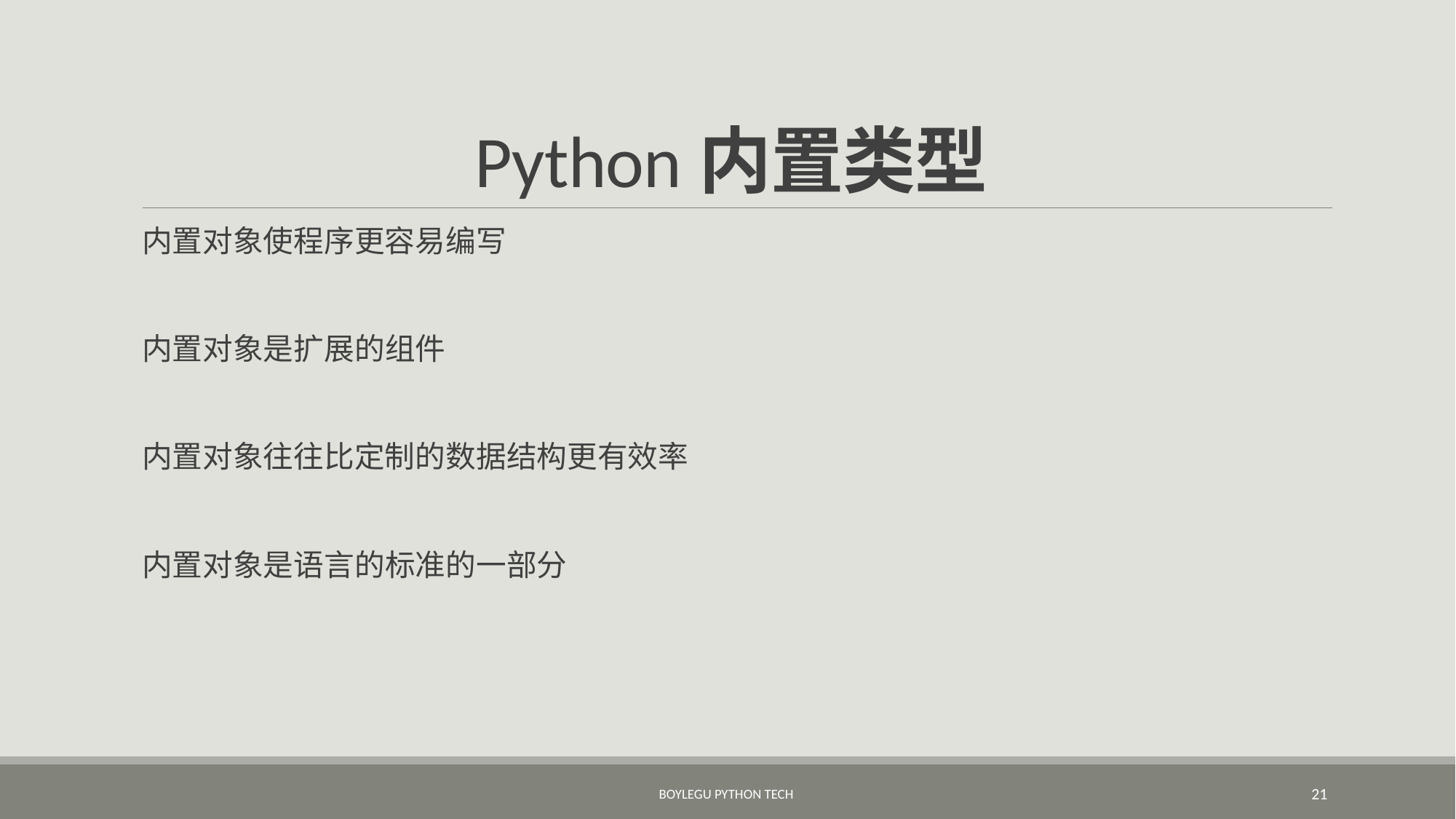

# Python内置类型
内置对象使程序更容易编写

内置对象是扩展的组件

内置对象往往比定制的数据结构更有效率

内置对象是语言的标准的一部分
BoyleGu Python Tech
21